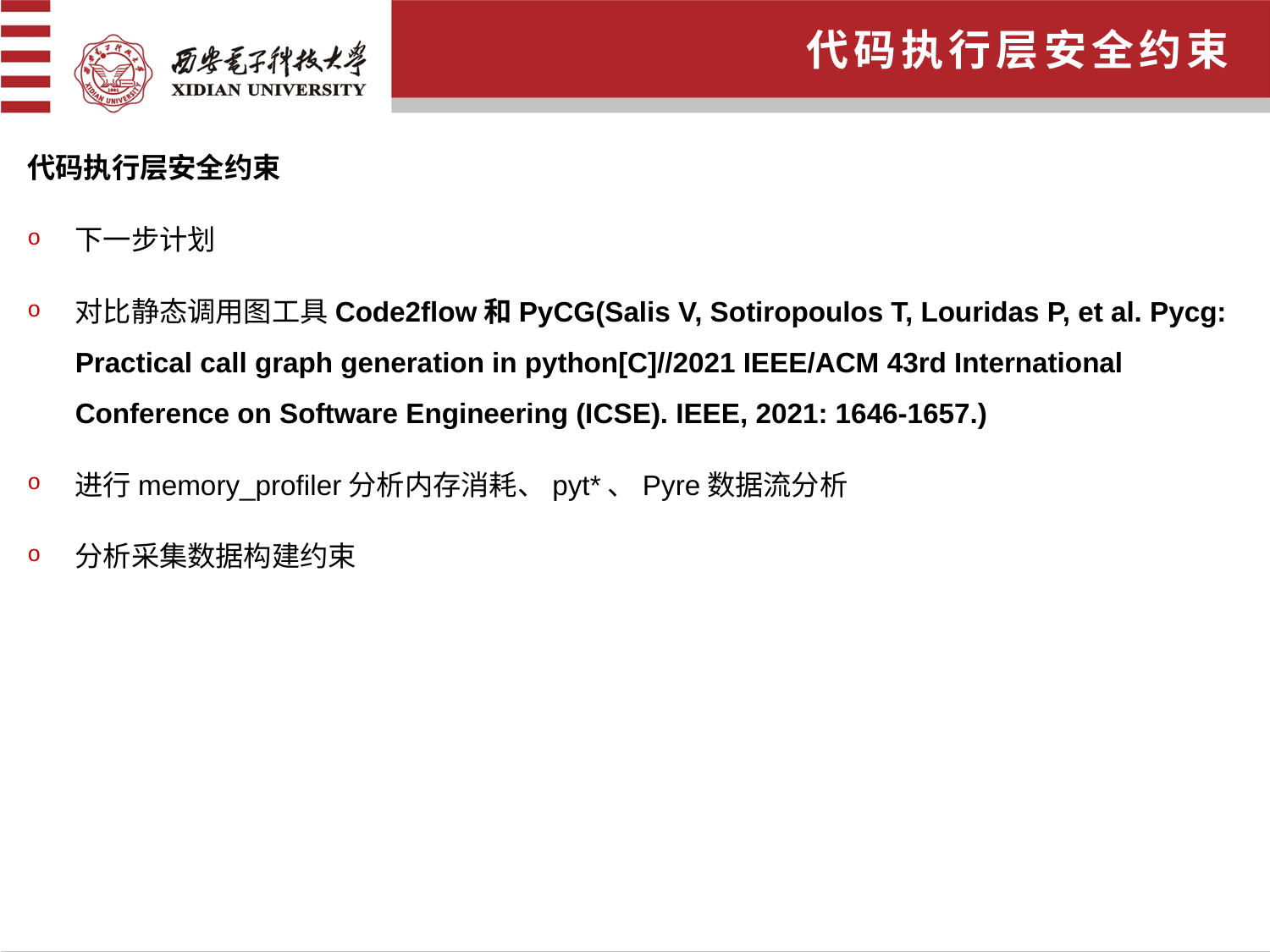

代码执行层安全约束
代码执行层安全约束
下一步计划
对比静态调用图工具Code2flow和PyCG(Salis V, Sotiropoulos T, Louridas P, et al. Pycg: Practical call graph generation in python[C]//2021 IEEE/ACM 43rd International Conference on Software Engineering (ICSE). IEEE, 2021: 1646-1657.)
进行memory_profiler分析内存消耗、pyt*、Pyre数据流分析
分析采集数据构建约束